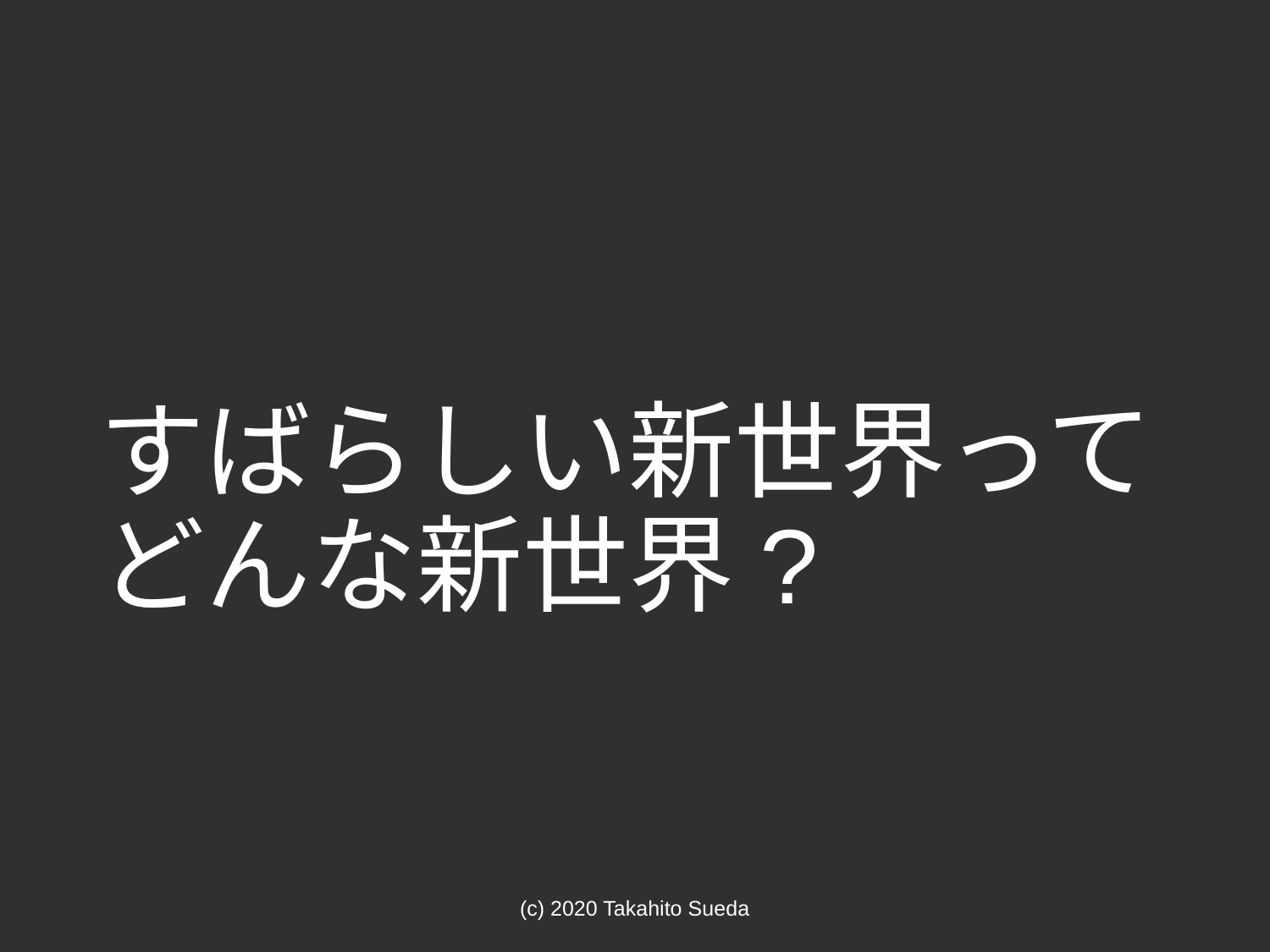

# すばらしい新世界って どんな新世界?

(c) 2020 Takahito Sueda